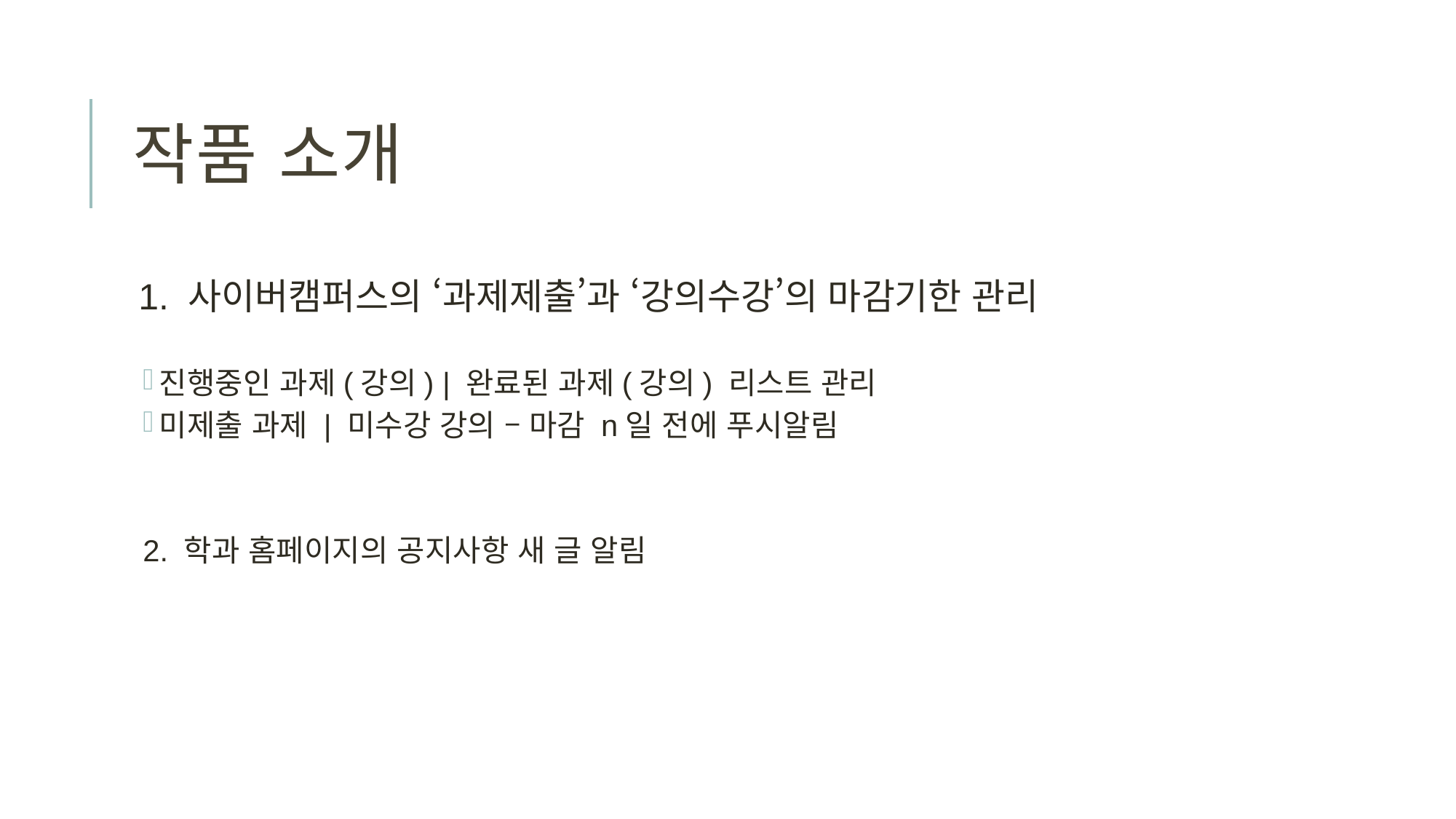

# 작품 소개
1. 사이버캠퍼스의 ‘과제제출’과 ‘강의수강’의 마감기한 관리

진행중인 과제(강의) | 완료된 과제(강의) 리스트 관리
미제출 과제 | 미수강 강의 – 마감 n일 전에 푸시알림

2. 학과 홈페이지의 공지사항 새 글 알림